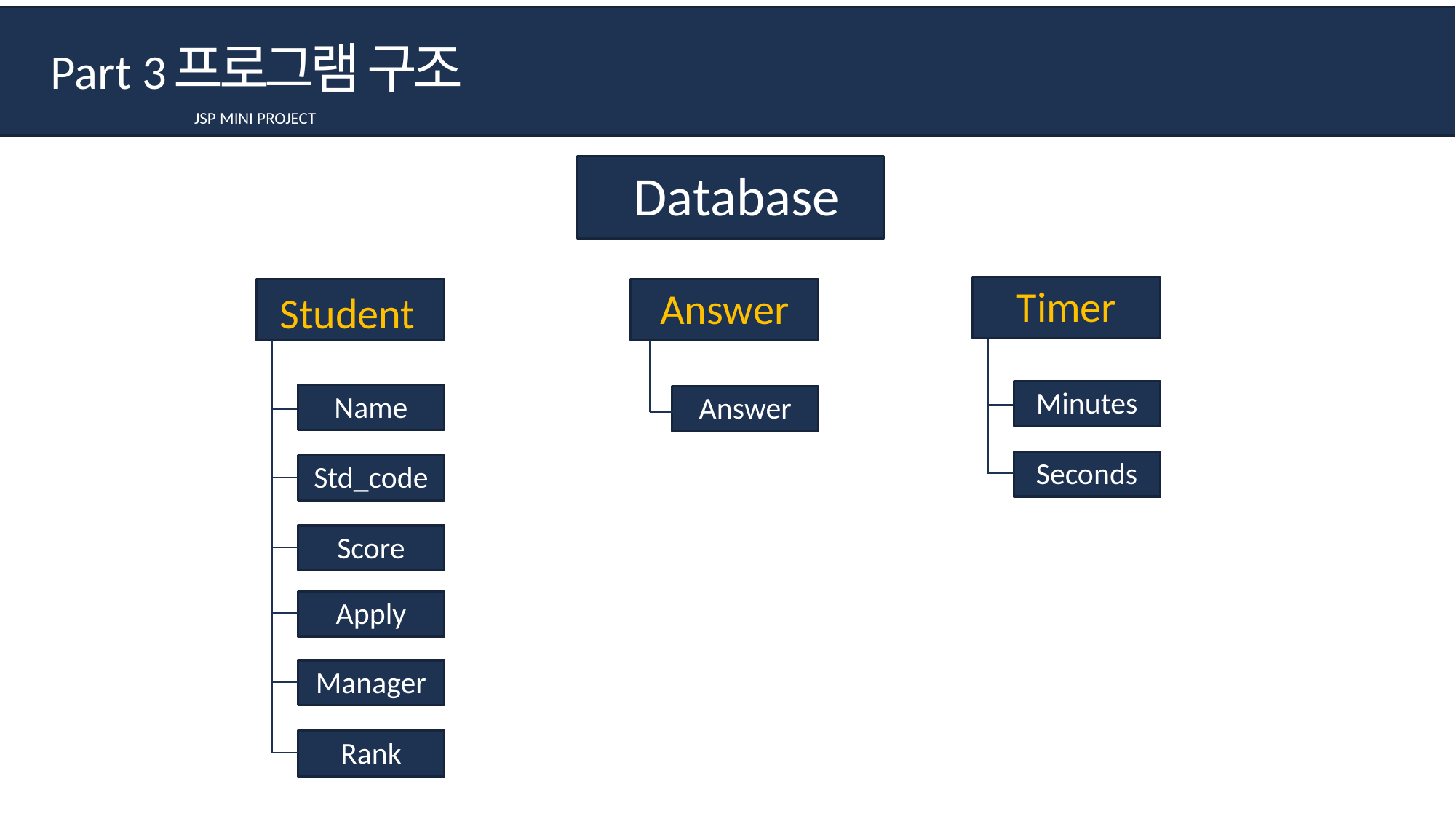

프로그램 구조
Part 3
JSP MINI PROJECT

Database
Timer
Answer

Student
Minutes

Name
Answer

Seconds

Std_code

Score

Apply

Manager

Rank